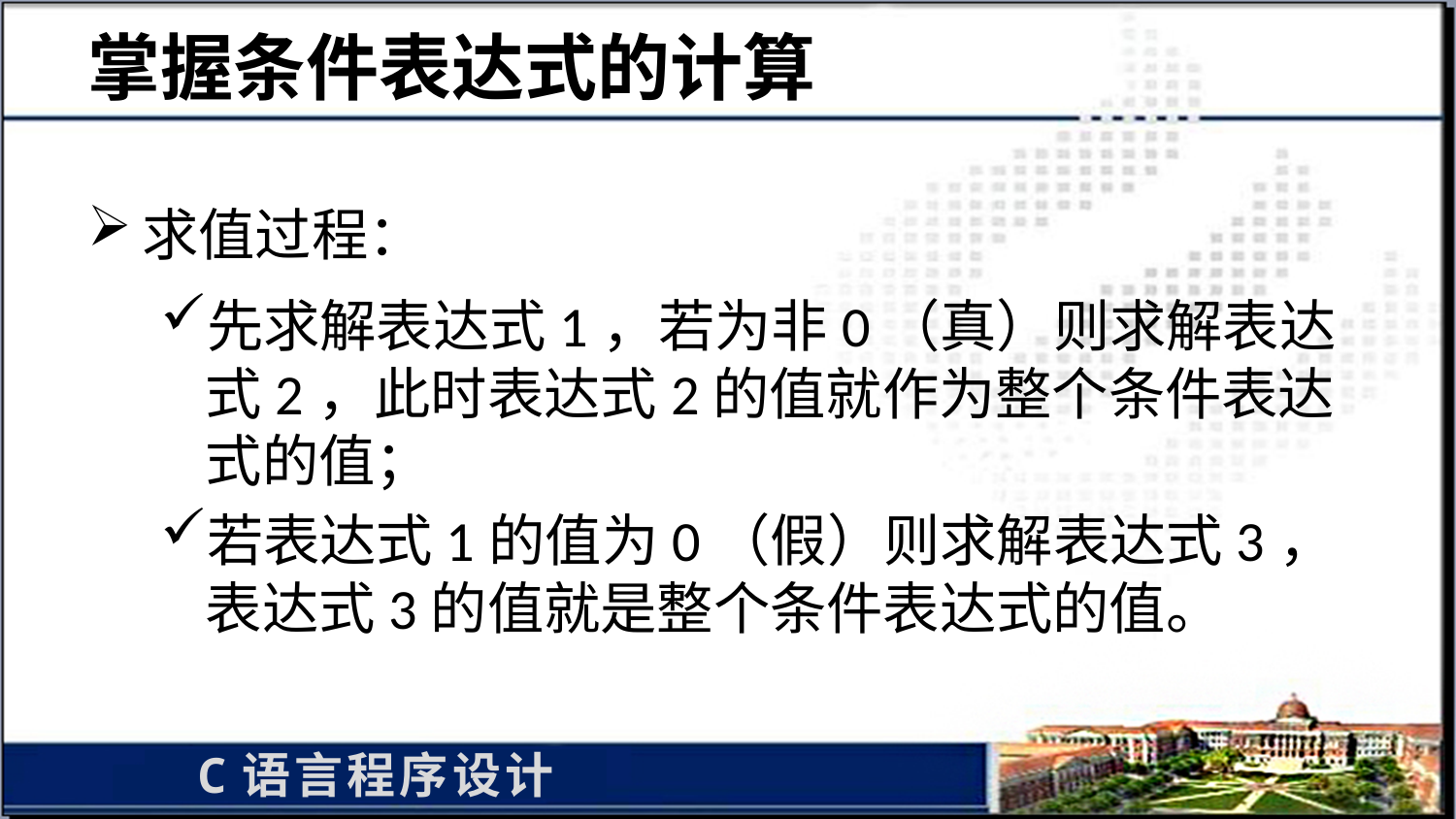

# 掌握条件表达式的计算
求值过程：
先求解表达式1，若为非0（真）则求解表达式2，此时表达式2的值就作为整个条件表达式的值；
若表达式1的值为0（假）则求解表达式3，表达式3的值就是整个条件表达式的值。